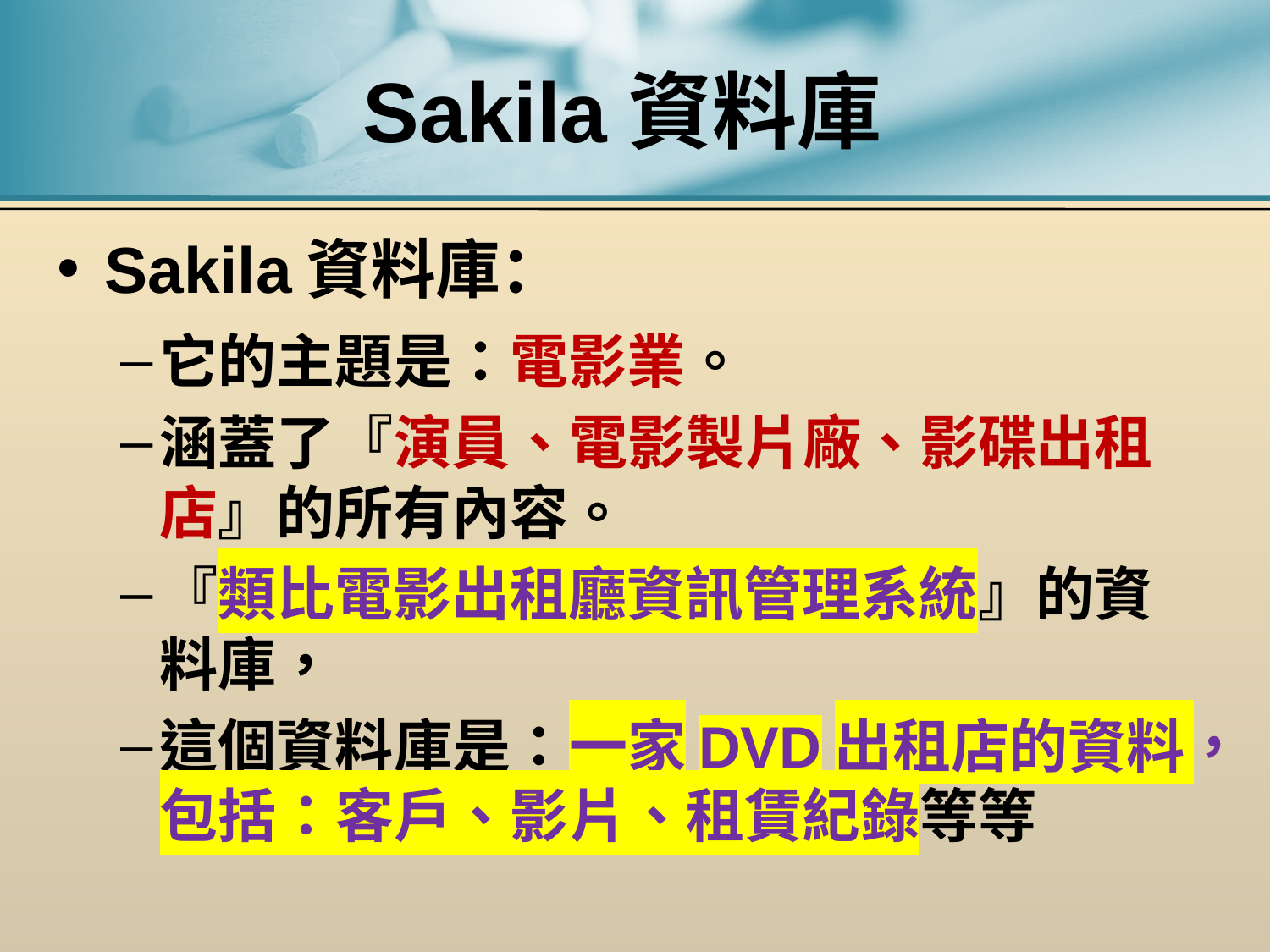

# Sakila資料庫
Sakila資料庫：
它的主題是：電影業。
涵蓋了『演員、電影製片廠、影碟出租店』的所有內容。
『類比電影出租廳資訊管理系統』的資料庫，
這個資料庫是：一家DVD出租店的資料，包括：客戶、影片、租賃紀錄等等